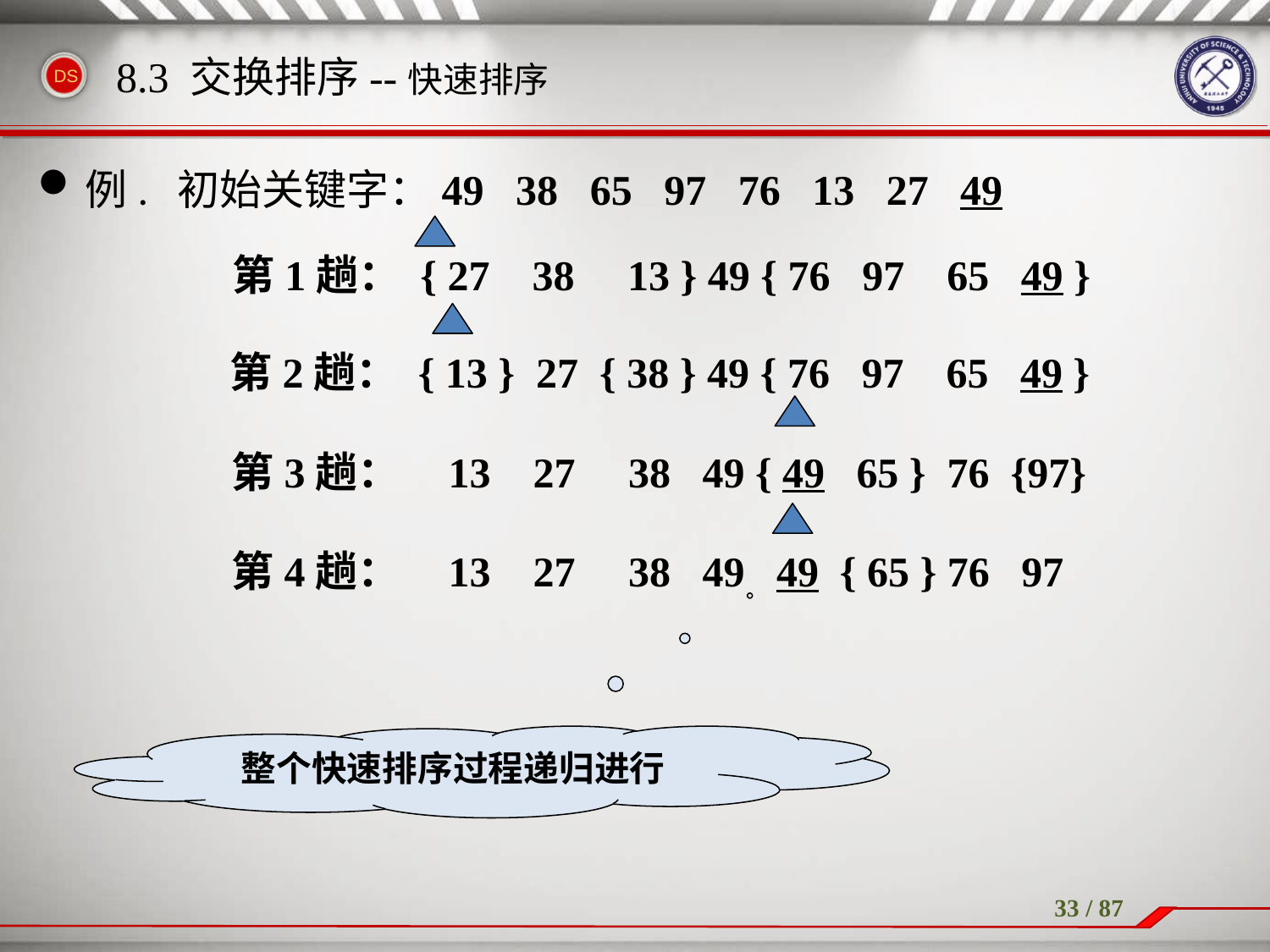

例.  初始关键字：49   38   65   97   76   13   27   49

8.3 交换排序--快速排序

第1趟： { 27    38     13 } 49 { 76   97    65   49 }

第2趟： { 13 }  27  { 38 } 49 { 76   97    65   49 }

第3趟：    13    27     38   49 { 49   65 }  76  {97}

第4趟：    13    27     38   49   49  { 65 } 76   97
整个快速排序过程递归进行